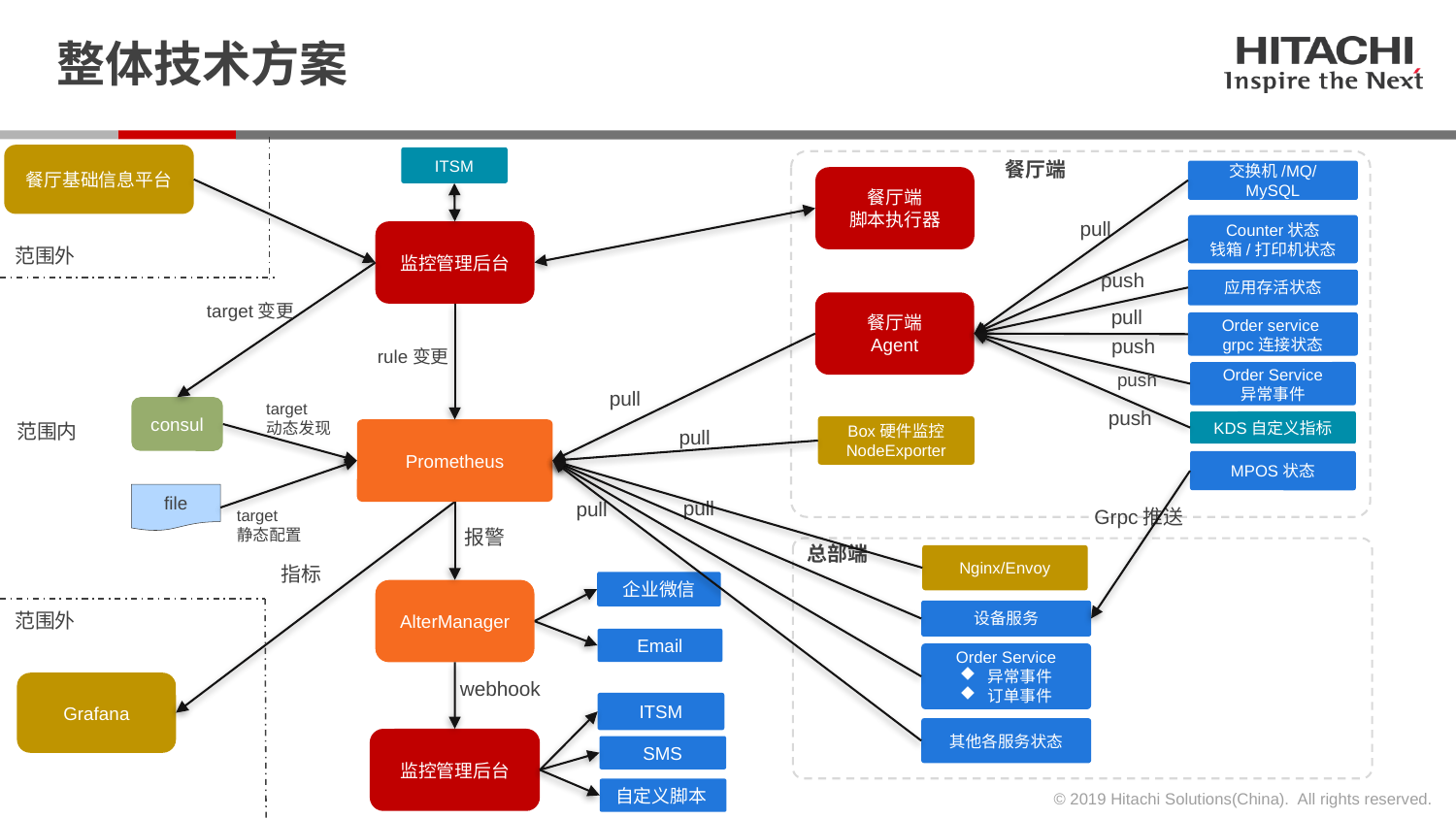

# 整体技术方案
餐厅基础信息平台
交换机/MQ/MySQL
ITSM
餐厅端
脚本执行器
餐厅端

Counter状态
钱箱/打印机状态
监控管理后台
应用存活状态
pull
范围外
Order service
grpc连接状态
餐厅端
Agent
push
target变更
pull
Order Service
异常事件
push
rule变更
KDS自定义指标
push
Box硬件监控
NodeExporter
Prometheus
consul
pull
MPOS状态
target
动态发现
push
范围内
pull
file
Nginx/Envoy
pull
pull
Grpc推送
target
静态配置
报警
企业微信
设备服务
总部端

AlterManager
指标
Email
Order Service
异常事件
订单事件
范围外
Grafana
ITSM
其他各服务状态
webhook
监控管理后台
SMS
自定义脚本